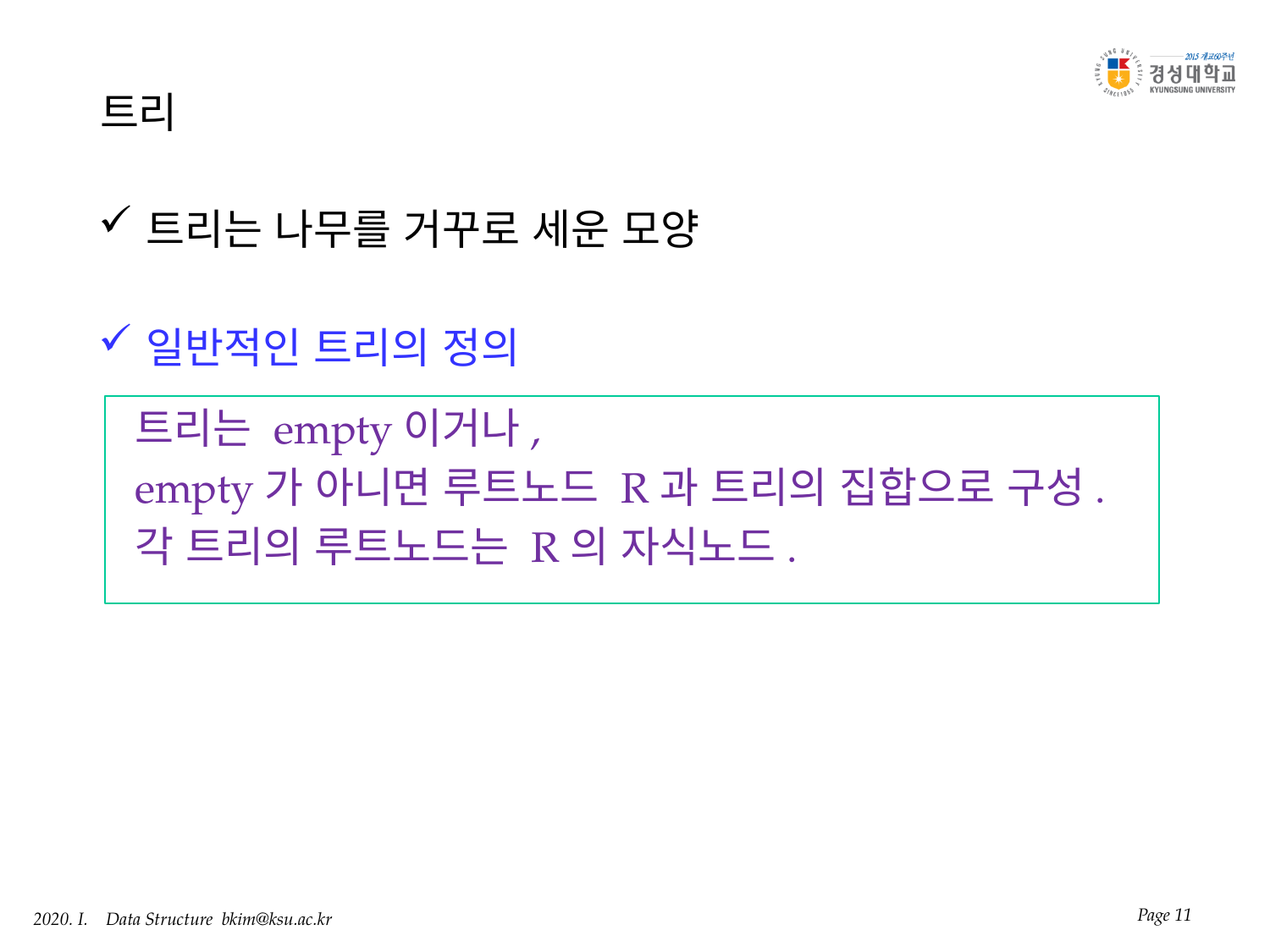

# 트리
트리는 나무를 거꾸로 세운 모양

일반적인 트리의 정의
트리는 empty이거나,
empty가 아니면 루트노드 R과 트리의 집합으로 구성.
각 트리의 루트노드는 R의 자식노드.

Page 11